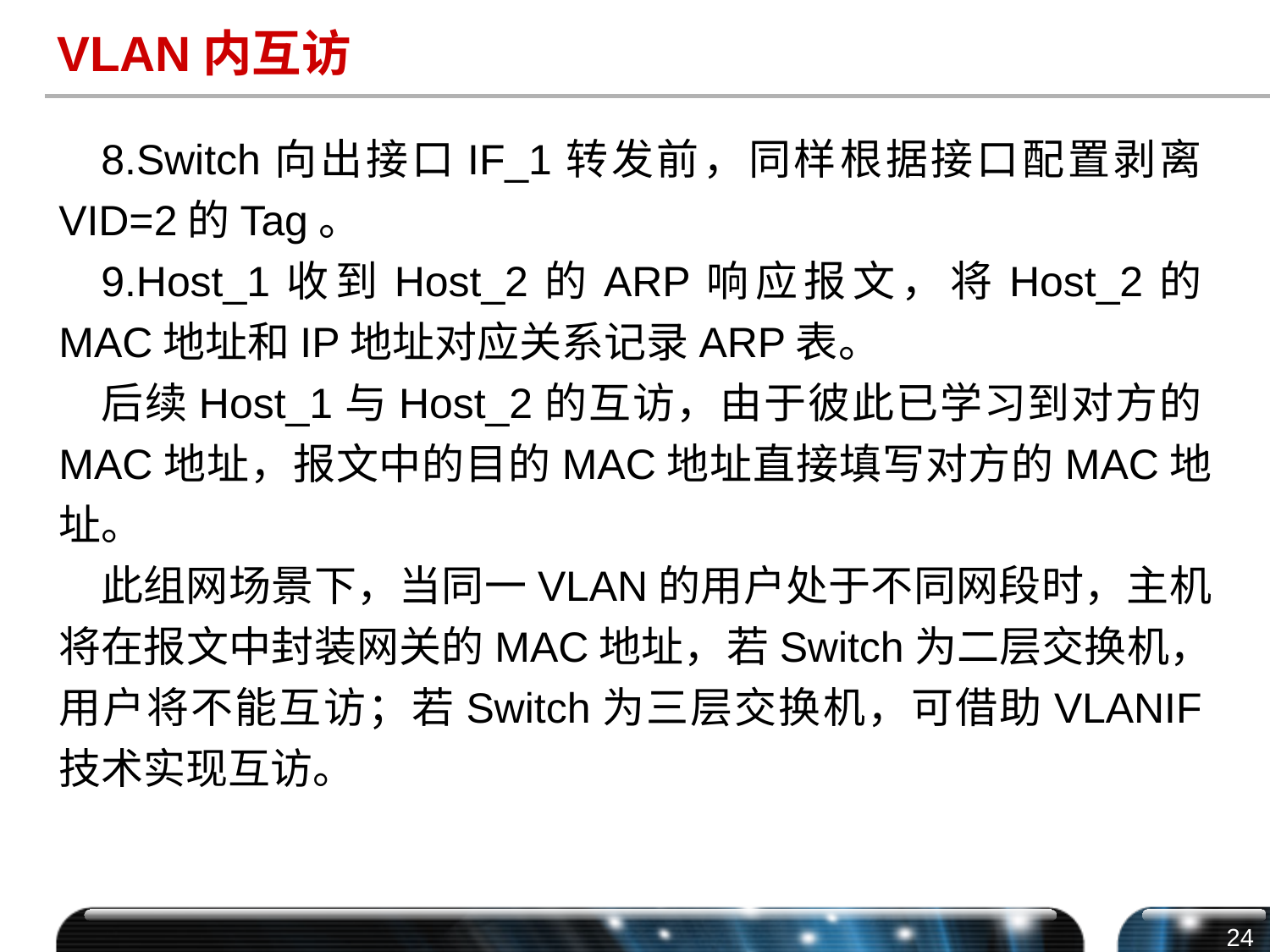

# VLAN内互访
8.Switch向出接口IF_1转发前，同样根据接口配置剥离VID=2的Tag。
9.Host_1收到Host_2的ARP响应报文，将Host_2的MAC地址和IP地址对应关系记录ARP表。
后续Host_1与Host_2的互访，由于彼此已学习到对方的MAC地址，报文中的目的MAC地址直接填写对方的MAC地址。
此组网场景下，当同一VLAN的用户处于不同网段时，主机将在报文中封装网关的MAC地址，若Switch为二层交换机，用户将不能互访；若Switch为三层交换机，可借助VLANIF技术实现互访。